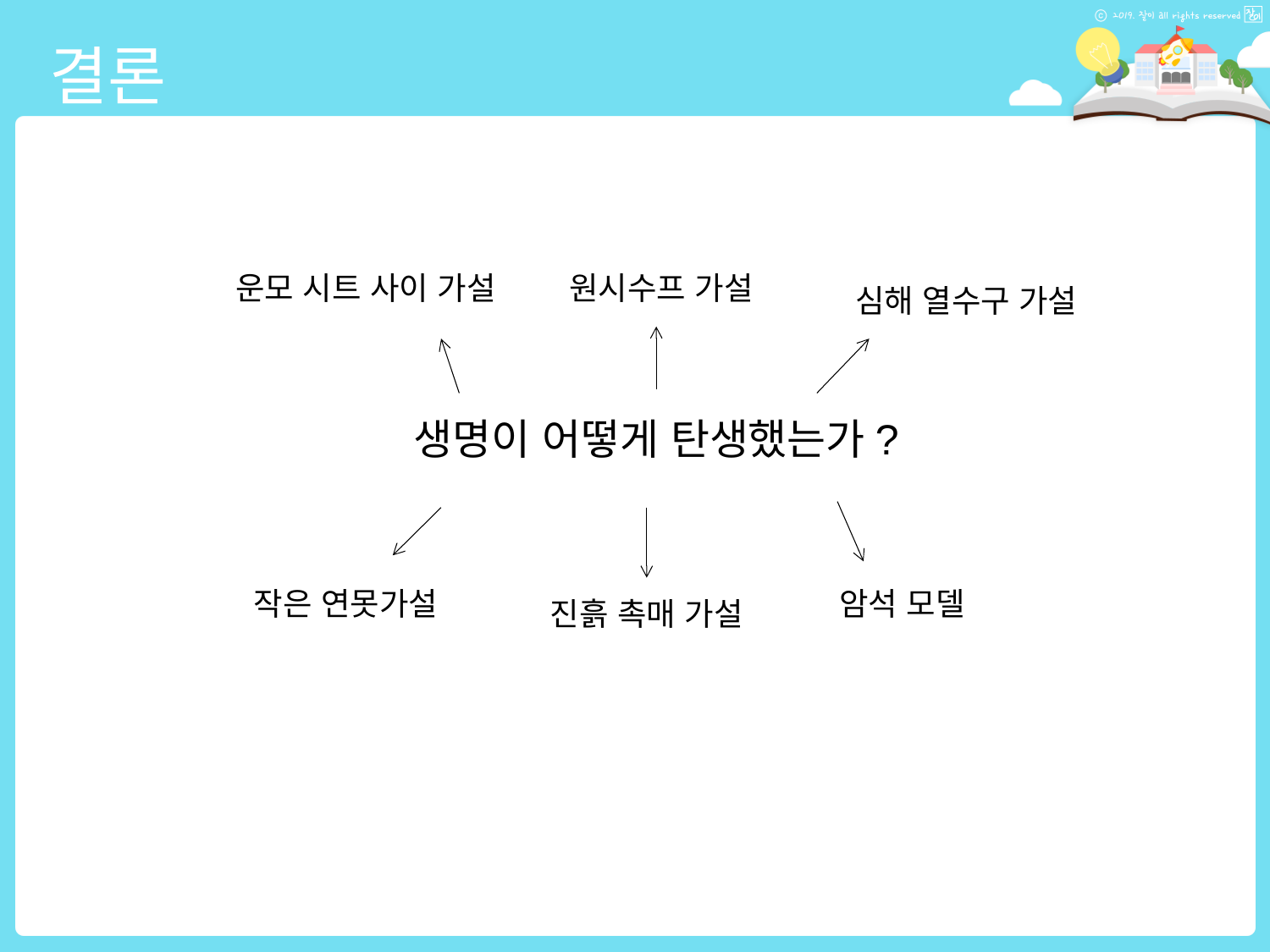

# 결론
운모 시트 사이 가설
원시수프 가설

심해 열수구 가설
생명이 어떻게 탄생했는가?
작은 연못가설
암석 모델
진흙 촉매 가설